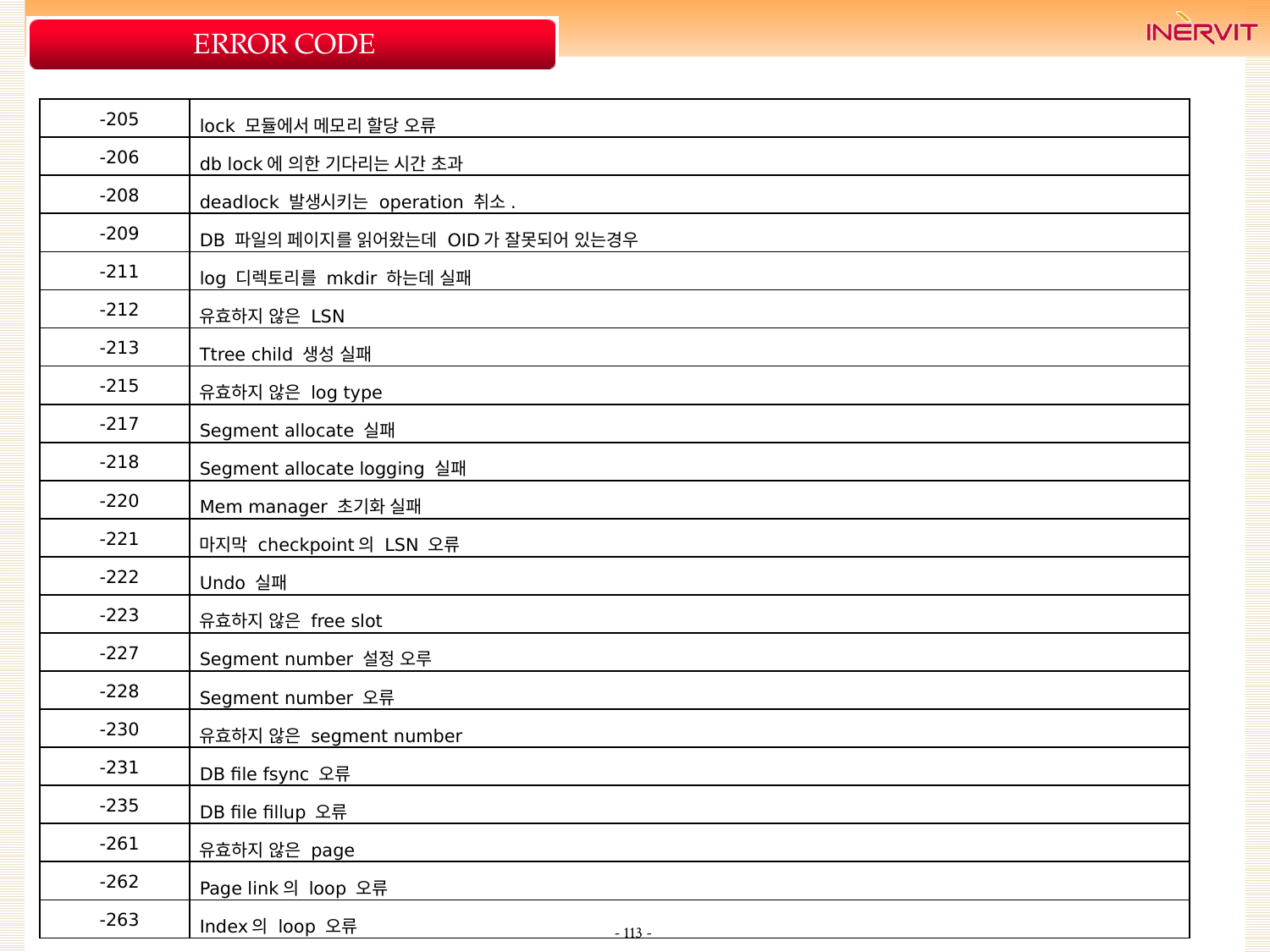

# ERROR CODE
| -205 | lock 모듈에서 메모리 할당 오류 |
| --- | --- |
| -206 | db lock에 의한 기다리는 시간 초과 |
| -208 | deadlock 발생시키는 operation 취소. |
| -209 | DB 파일의 페이지를 읽어왔는데 OID가 잘못되어 있는경우 |
| -211 | log 디렉토리를 mkdir 하는데 실패 |
| -212 | 유효하지 않은 LSN |
| -213 | Ttree child 생성 실패 |
| -215 | 유효하지 않은 log type |
| -217 | Segment allocate 실패 |
| -218 | Segment allocate logging 실패 |
| -220 | Mem manager 초기화 실패 |
| -221 | 마지막 checkpoint의 LSN 오류 |
| -222 | Undo 실패 |
| -223 | 유효하지 않은 free slot |
| -227 | Segment number 설정 오루 |
| -228 | Segment number 오류 |
| -230 | 유효하지 않은 segment number |
| -231 | DB file fsync 오류 |
| -235 | DB file fillup 오류 |
| -261 | 유효하지 않은 page |
| -262 | Page link의 loop 오류 |
| -263 | Index의 loop 오류 |
- 113 -